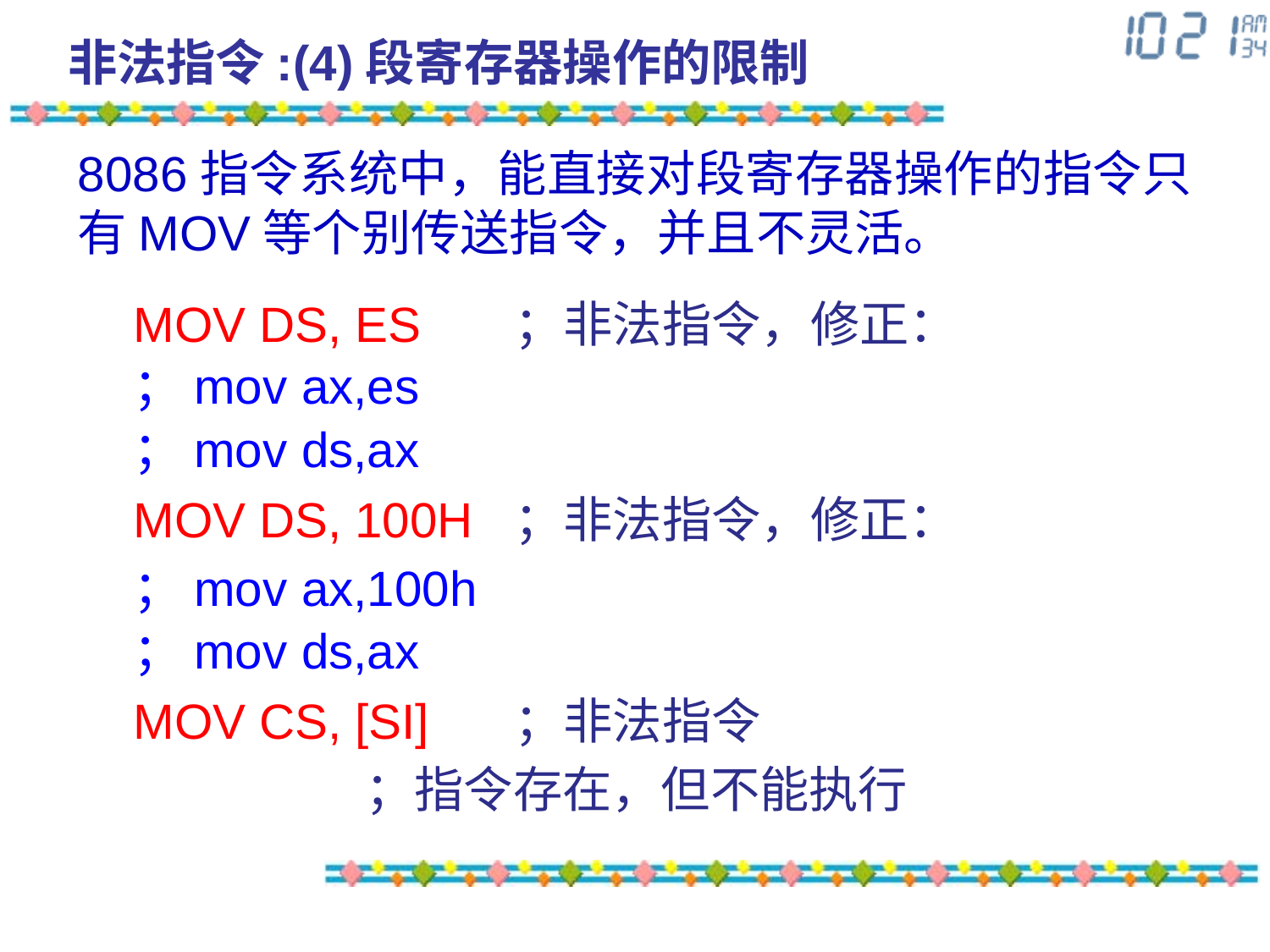

# 非法指令:(4)段寄存器操作的限制
8086指令系统中，能直接对段寄存器操作的指令只有MOV等个别传送指令，并且不灵活。
MOV DS, ES	；非法指令，修正：
；mov ax,es
；mov ds,ax
MOV DS, 100H	；非法指令，修正：
；mov ax,100h
；mov ds,ax
MOV CS, [SI]	；非法指令
                    ；指令存在，但不能执行